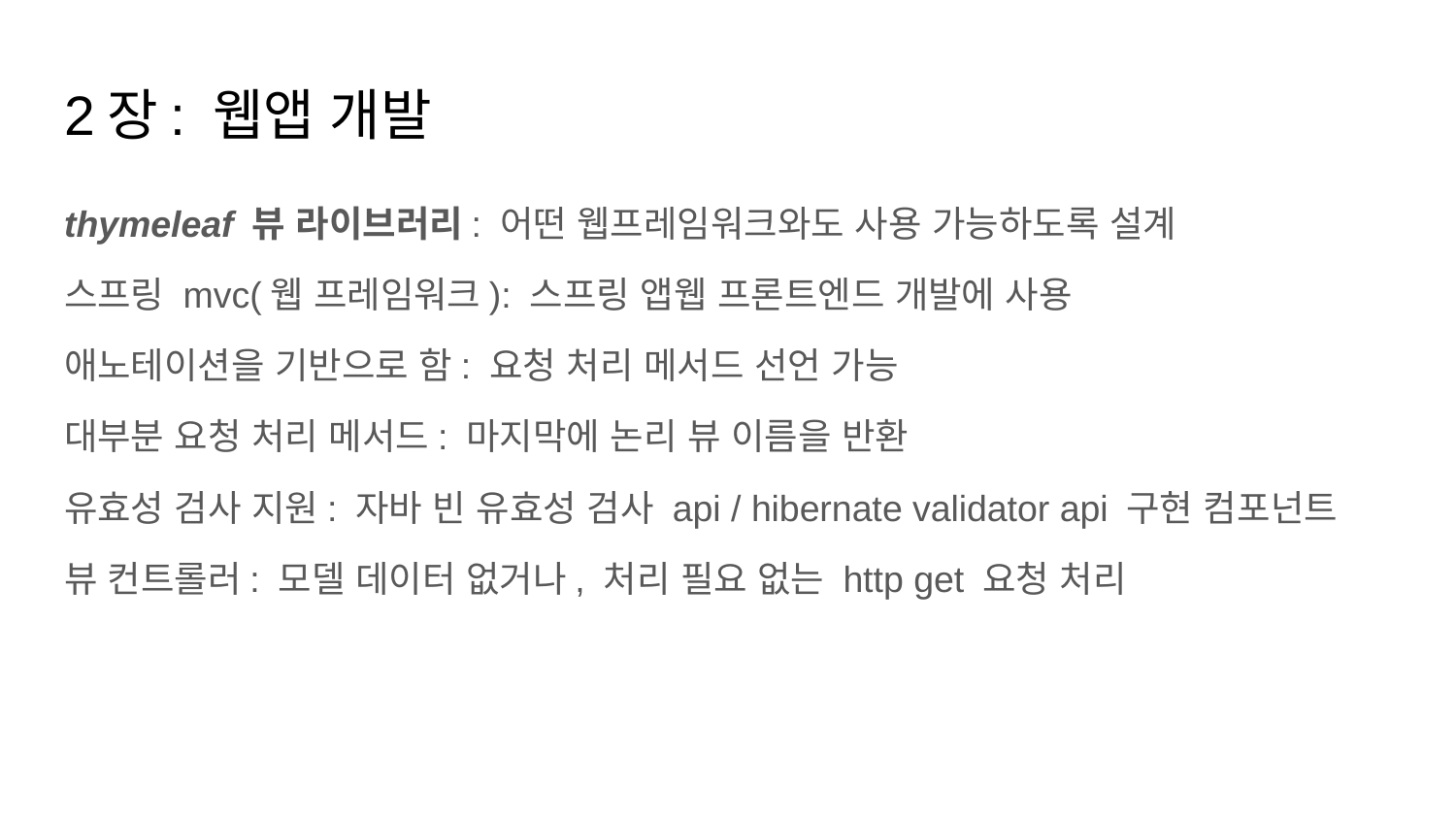

# 2장: 웹앱 개발
thymeleaf 뷰 라이브러리: 어떤 웹프레임워크와도 사용 가능하도록 설계
스프링 mvc(웹 프레임워크): 스프링 앱웹 프론트엔드 개발에 사용
애노테이션을 기반으로 함: 요청 처리 메서드 선언 가능
대부분 요청 처리 메서드: 마지막에 논리 뷰 이름을 반환
유효성 검사 지원: 자바 빈 유효성 검사 api / hibernate validator api 구현 컴포넌트
뷰 컨트롤러: 모델 데이터 없거나, 처리 필요 없는 http get 요청 처리